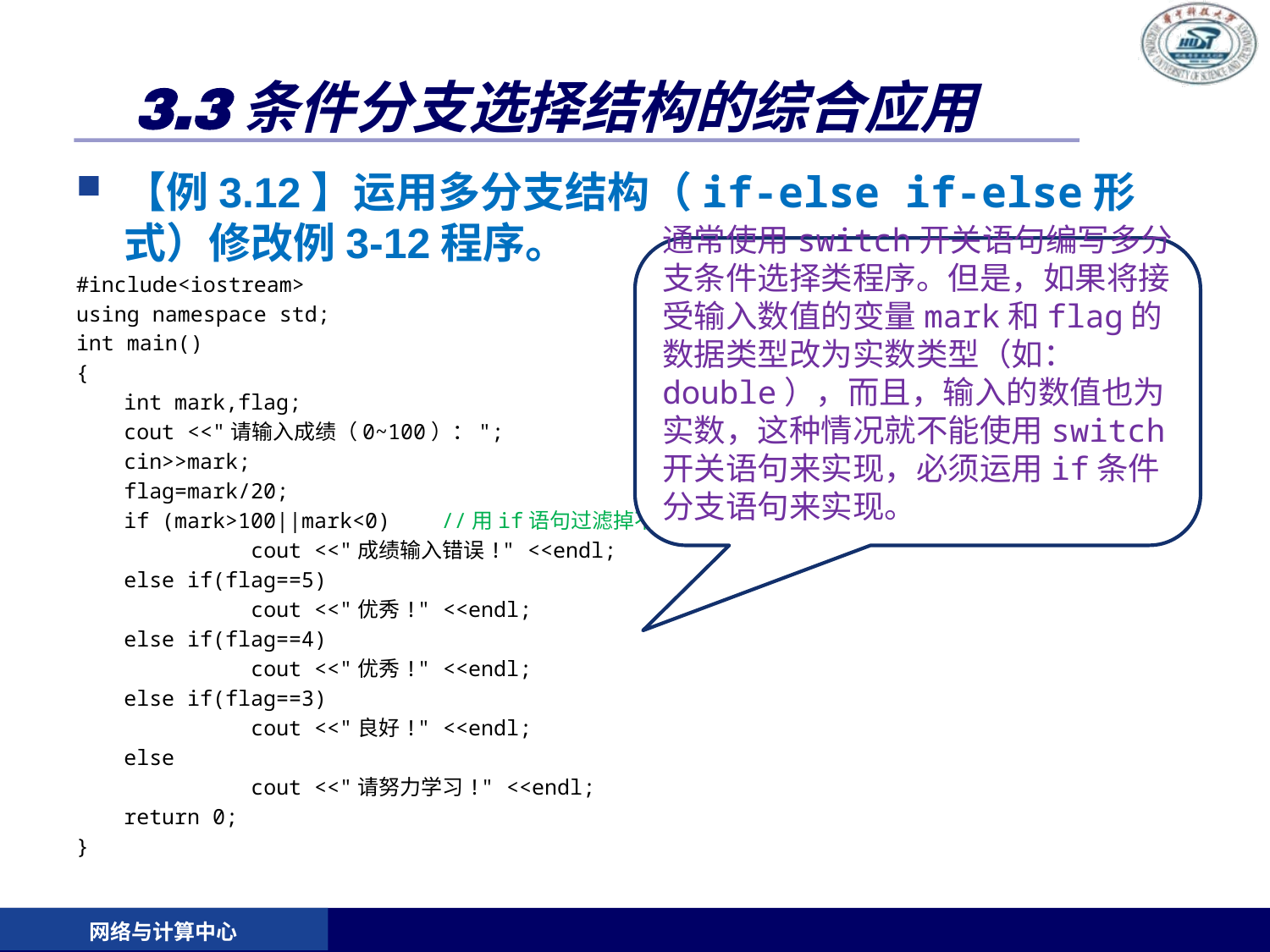

# 3.3条件分支选择结构的综合应用
【例3.12】运用多分支结构（if-else if-else形式）修改例3-12程序。
#include<iostream>
using namespace std;
int main()
{
	int mark,flag;
	cout <<"请输入成绩（0~100）：";
	cin>>mark;
	flag=mark/20;
	if (mark>100||mark<0)    //用if语句过滤掉不满足条件的输入
		cout <<"成绩输入错误!" <<endl;
	else if(flag==5)
		cout <<"优秀!" <<endl;
	else if(flag==4)
		cout <<"优秀!" <<endl;
	else if(flag==3)
		cout <<"良好!" <<endl;
	else
		cout <<"请努力学习!" <<endl;
	return 0;
}

通常使用switch开关语句编写多分支条件选择类程序。但是，如果将接受输入数值的变量mark和flag的数据类型改为实数类型（如：double），而且，输入的数值也为实数，这种情况就不能使用switch开关语句来实现，必须运用if条件分支语句来实现。

网络与计算中心